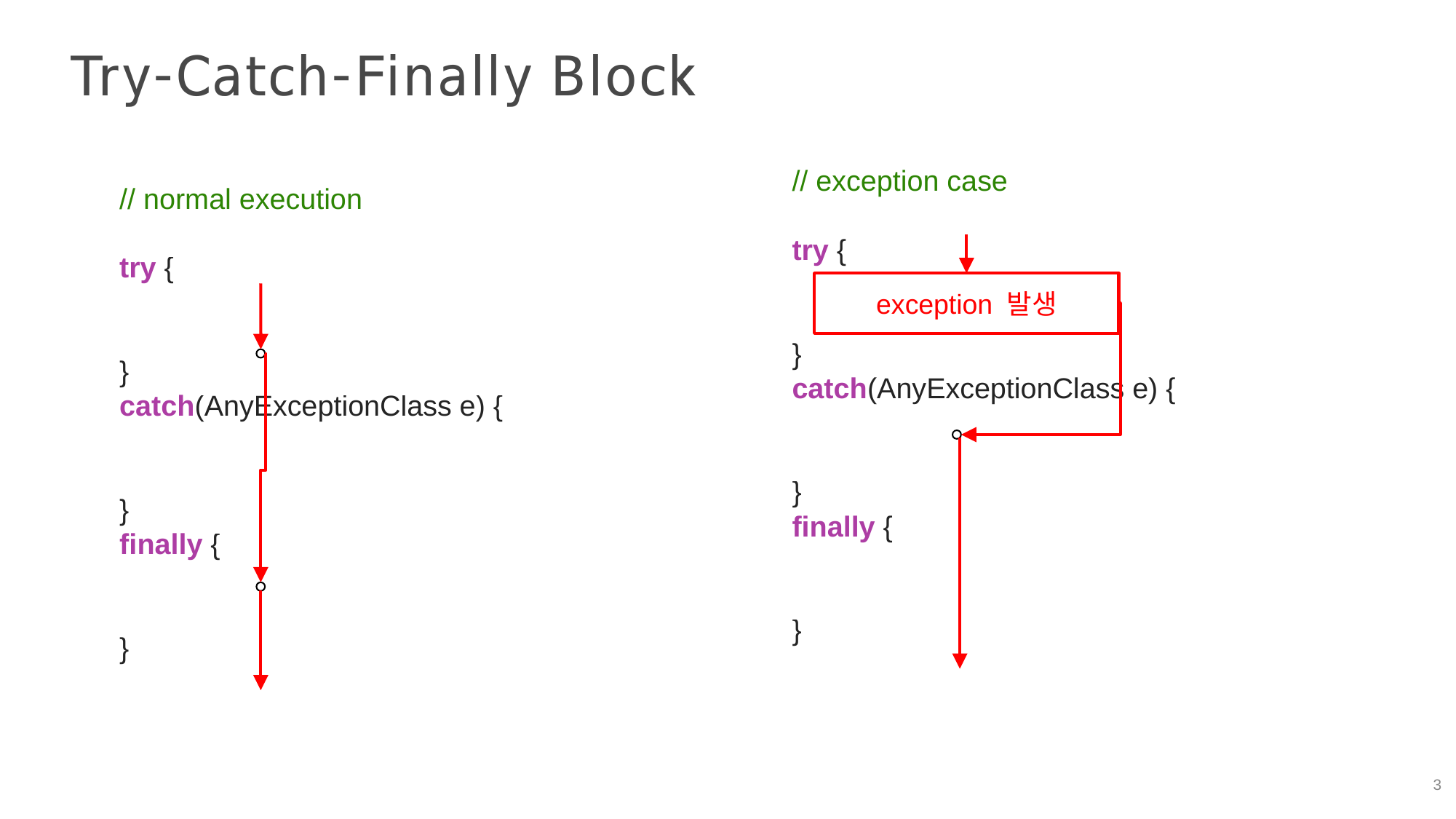

# Try-Catch-Finally Block
// normal execution

try {

}
catch(AnyExceptionClass e) {

}
finally {

}
// exception case

try {

}
catch(AnyExceptionClass e) {

}
finally {

}

exception 발생

3